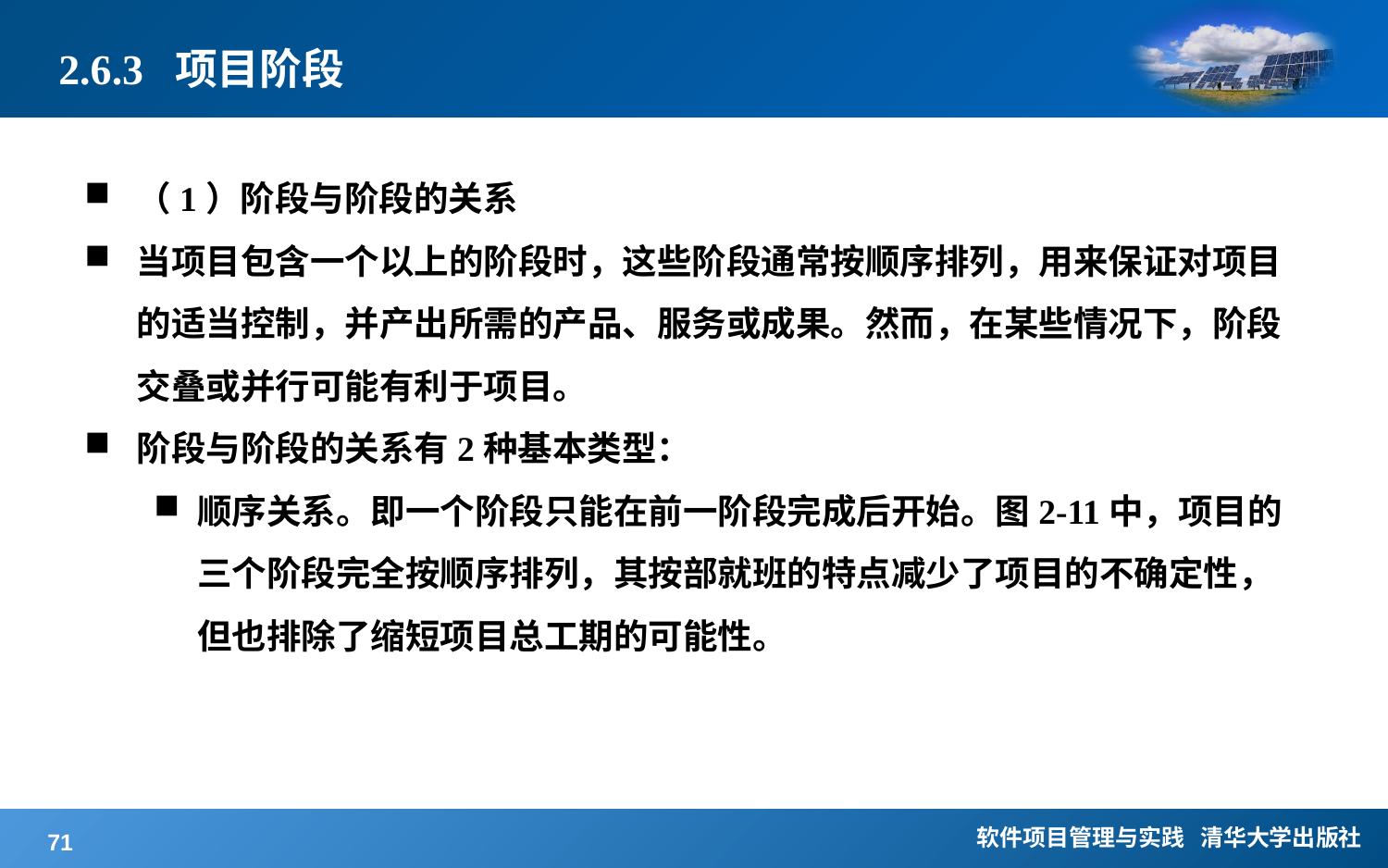

# 2.6.3  项目阶段
（1）阶段与阶段的关系
当项目包含一个以上的阶段时，这些阶段通常按顺序排列，用来保证对项目的适当控制，并产出所需的产品、服务或成果。然而，在某些情况下，阶段交叠或并行可能有利于项目。
阶段与阶段的关系有2种基本类型：
顺序关系。即一个阶段只能在前一阶段完成后开始。图2-11中，项目的三个阶段完全按顺序排列，其按部就班的特点减少了项目的不确定性，但也排除了缩短项目总工期的可能性。